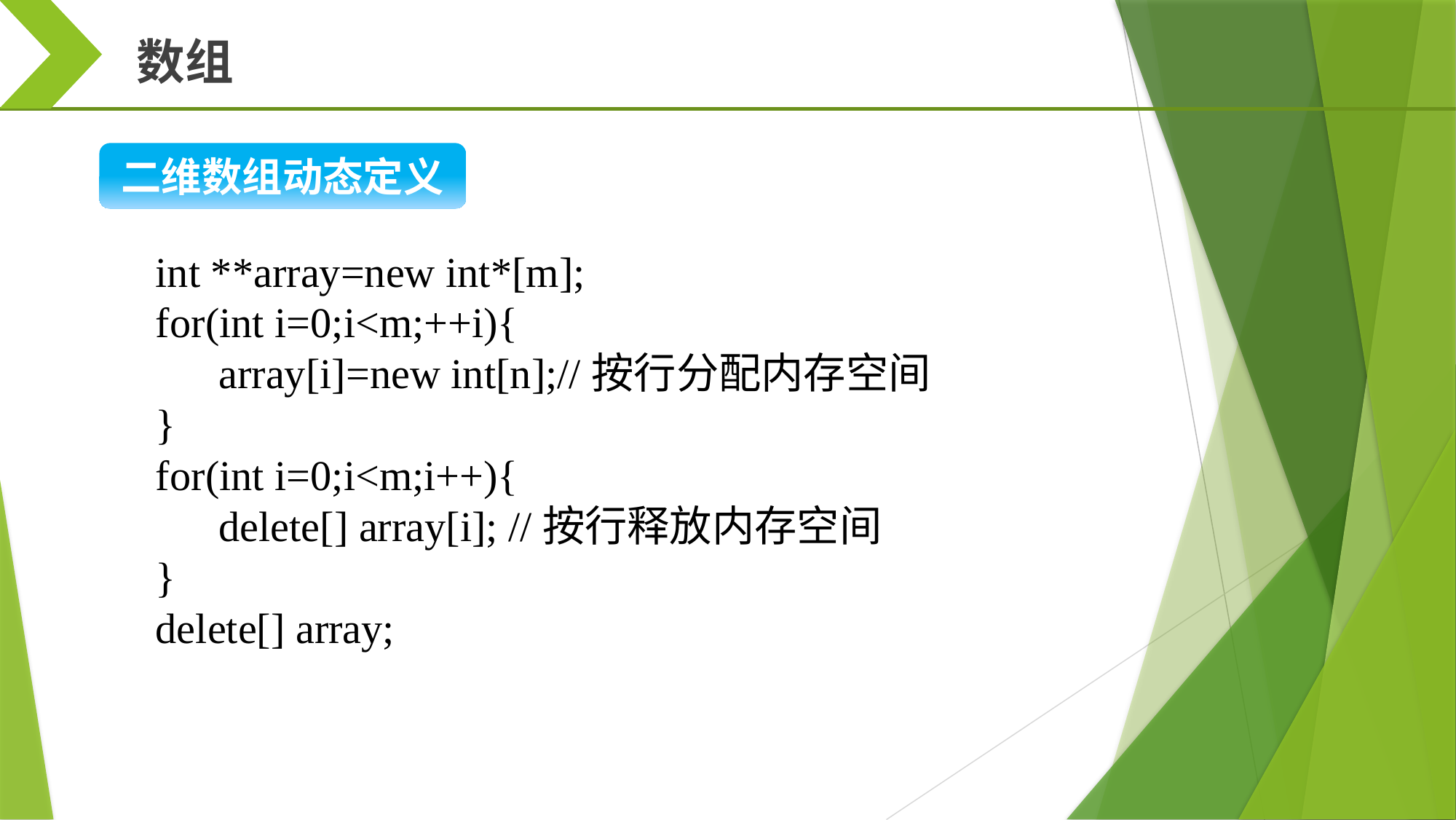

数组
二维数组动态定义
	int **array=new int*[m];
	for(int i=0;i<m;++i){
	      array[i]=new int[n];//按行分配内存空间
	}
	for(int i=0;i<m;i++){
	      delete[] array[i]; //按行释放内存空间
	}
	delete[] array;